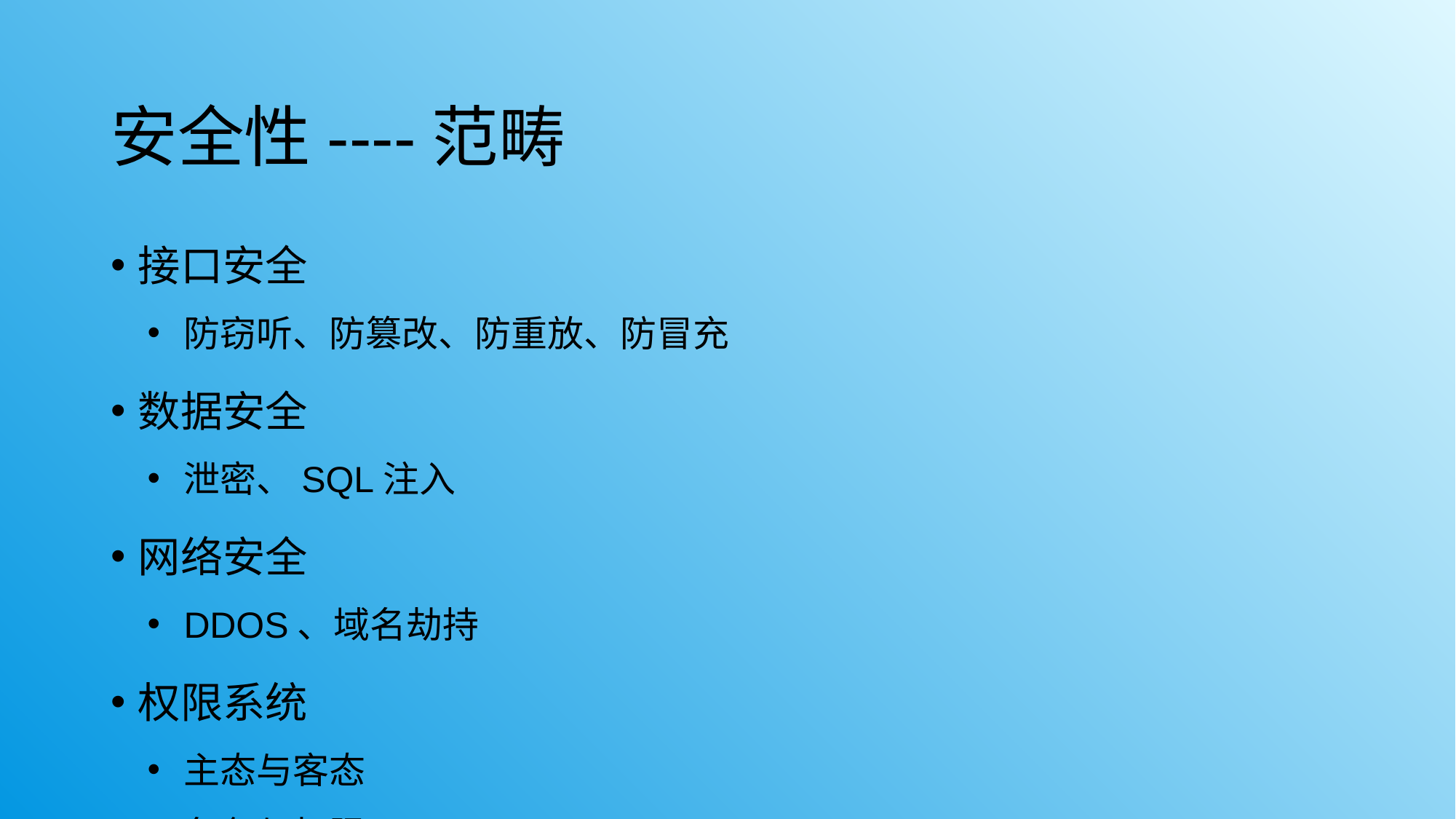

# 安全性----范畴
接口安全
防窃听、防篡改、防重放、防冒充
数据安全
泄密、SQL注入
网络安全
DDOS、域名劫持
权限系统
主态与客态
角色与权限